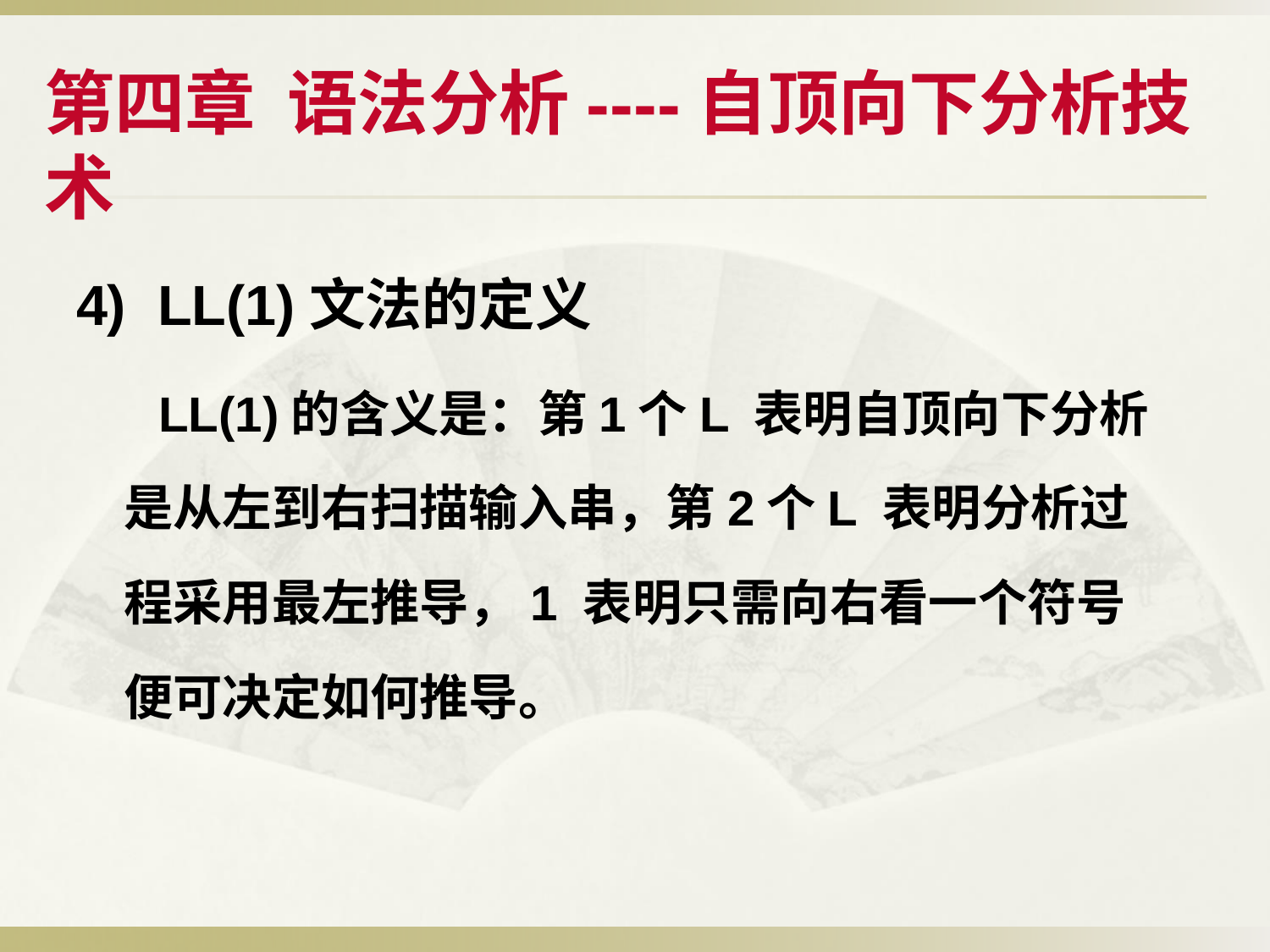

第四章  语法分析----自顶向下分析技术
4)  LL(1)文法的定义
      LL(1)的含义是：第1个L 表明自顶向下分析是从左到右扫描输入串，第2个L 表明分析过程采用最左推导，1 表明只需向右看一个符号便可决定如何推导。